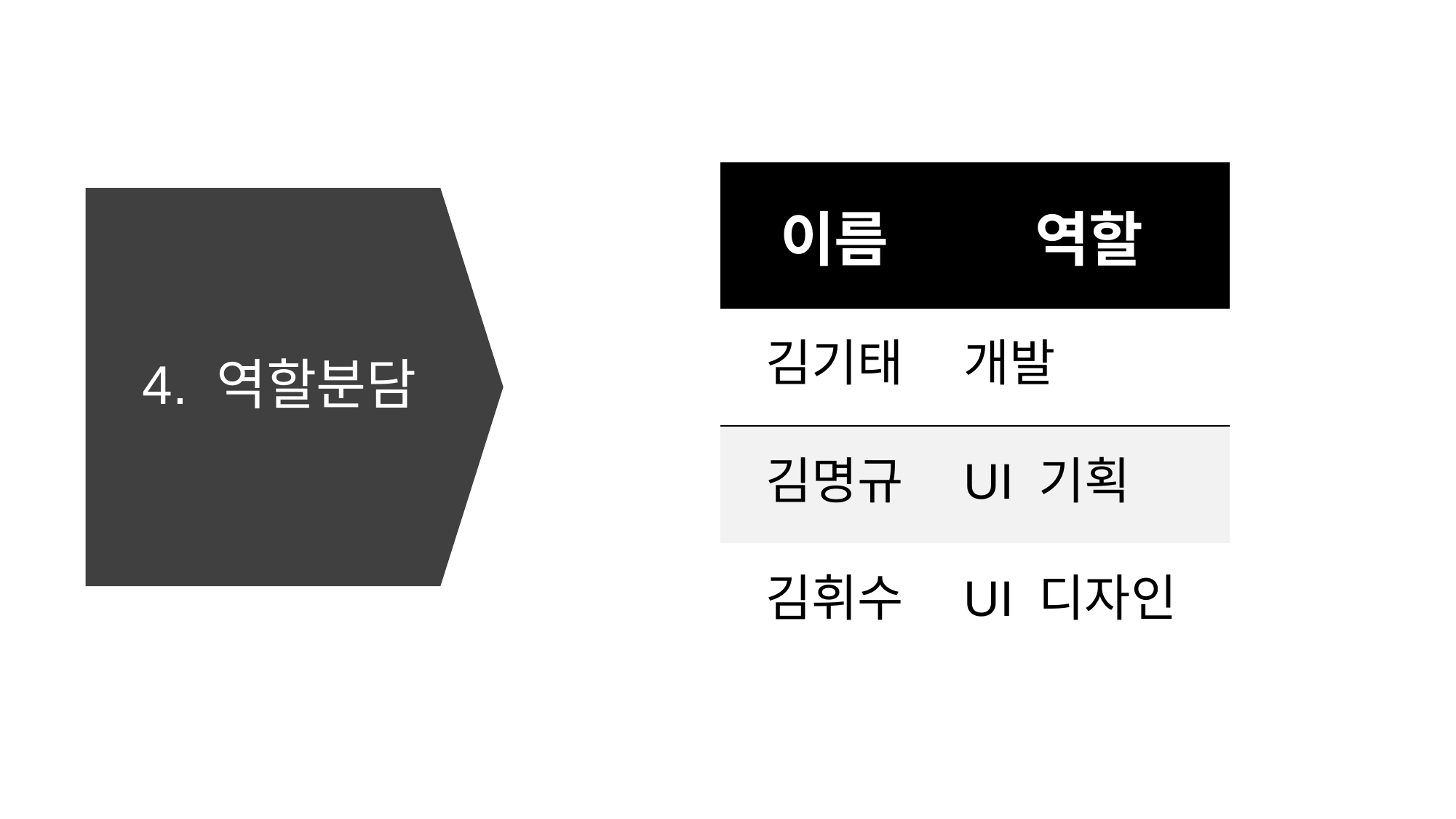

| 이름 | 역할 |
| --- | --- |
| 김기태 | 개발 |
| 김명규 | UI 기획 |
| 김휘수 | UI 디자인 |

# 4. 역할분담